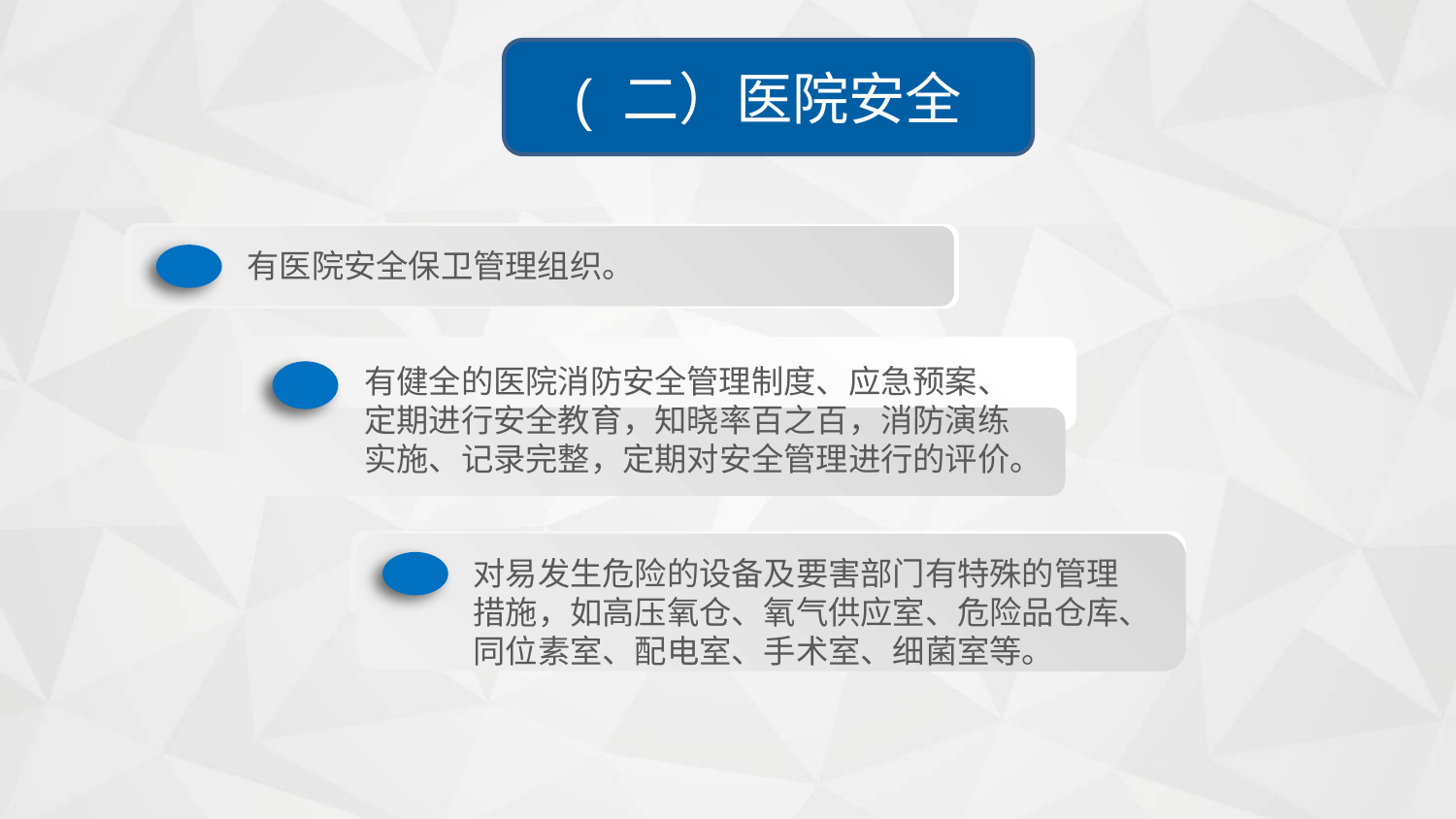

( 二）医院安全

有医院安全保卫管理组织。

有健全的医院消防安全管理制度、应急预案、定期进行安全教育，知晓率百之百，消防演练实施、记录完整，定期对安全管理进行的评价。

对易发生危险的设备及要害部门有特殊的管理措施，如高压氧仓、氧气供应室、危险品仓库、同位素室、配电室、手术室、细菌室等。